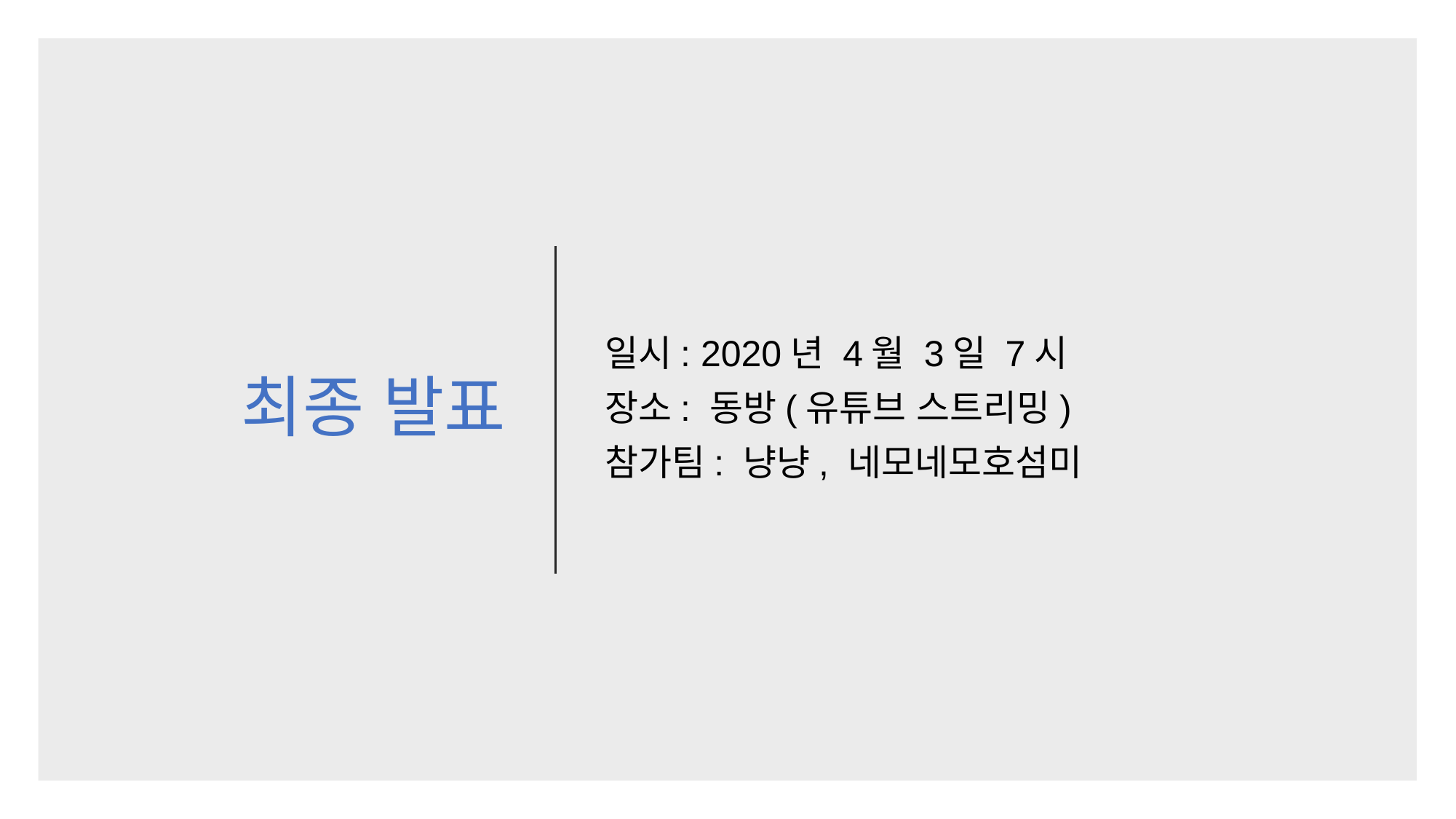

# 최종 발표
일시: 2020년 4월 3일 7시
장소: 동방(유튜브 스트리밍)
참가팀: 냥냥, 네모네모호섬미